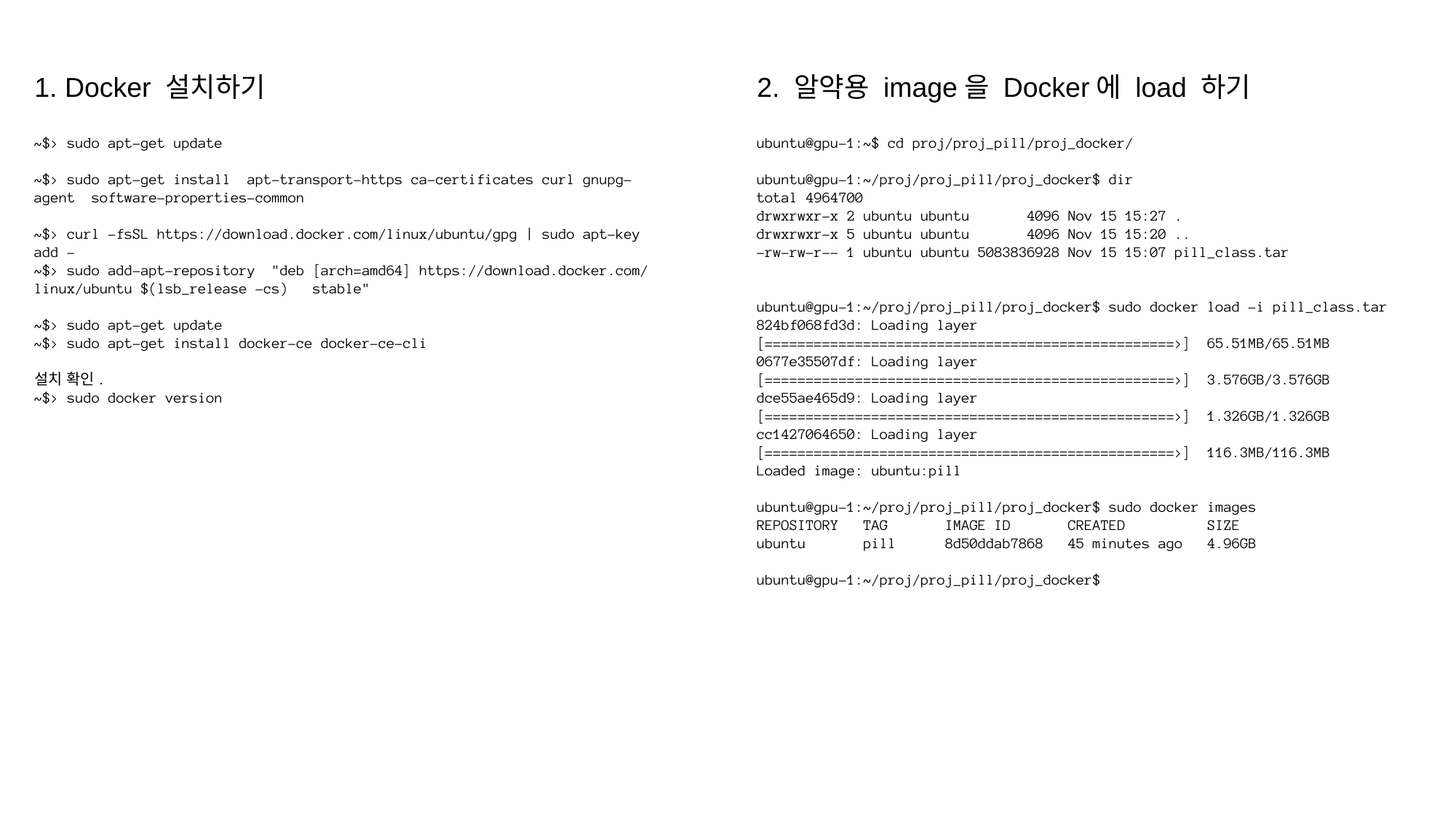

1. Docker 설치하기
2. 알약용 image을 Docker에 load 하기
~$> sudo apt-get update

~$> sudo apt-get install  apt-transport-https ca-certificates curl gnupg-agent  software-properties-common

~$> curl -fsSL https://download.docker.com/linux/ubuntu/gpg | sudo apt-key add -
~$> sudo add-apt-repository  "deb [arch=amd64] https://download.docker.com/linux/ubuntu $(lsb_release -cs)   stable"

~$> sudo apt-get update
~$> sudo apt-get install docker-ce docker-ce-cli

설치 확인.
~$> sudo docker version
ubuntu@gpu-1:~$ cd proj/proj_pill/proj_docker/

ubuntu@gpu-1:~/proj/proj_pill/proj_docker$ dir
total 4964700
drwxrwxr-x 2 ubuntu ubuntu       4096 Nov 15 15:27 .
drwxrwxr-x 5 ubuntu ubuntu       4096 Nov 15 15:20 ..
-rw-rw-r-- 1 ubuntu ubuntu 5083836928 Nov 15 15:07 pill_class.tar

ubuntu@gpu-1:~/proj/proj_pill/proj_docker$ sudo docker load -i pill_class.tar
824bf068fd3d: Loading layer [==================================================>]  65.51MB/65.51MB
0677e35507df: Loading layer [==================================================>]  3.576GB/3.576GB
dce55ae465d9: Loading layer [==================================================>]  1.326GB/1.326GB
cc1427064650: Loading layer [==================================================>]  116.3MB/116.3MB
Loaded image: ubuntu:pill

ubuntu@gpu-1:~/proj/proj_pill/proj_docker$ sudo docker images
REPOSITORY   TAG       IMAGE ID       CREATED          SIZE
ubuntu       pill      8d50ddab7868   45 minutes ago   4.96GB

ubuntu@gpu-1:~/proj/proj_pill/proj_docker$